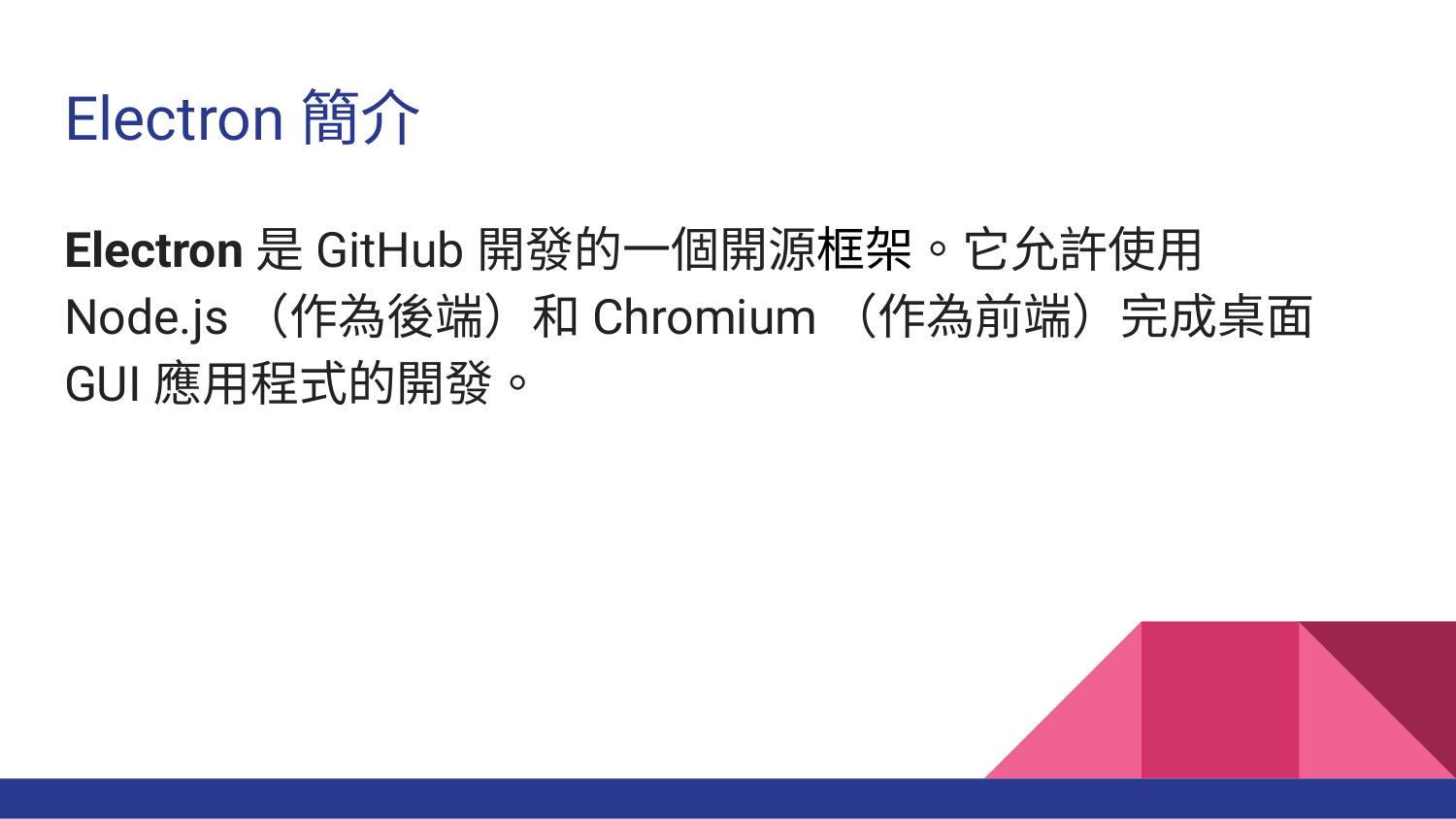

# Electron簡介

Electron是GitHub開發的一個開源框架。它允許使用Node.js（作為後端）和Chromium（作為前端）完成桌面GUI應用程式的開發。